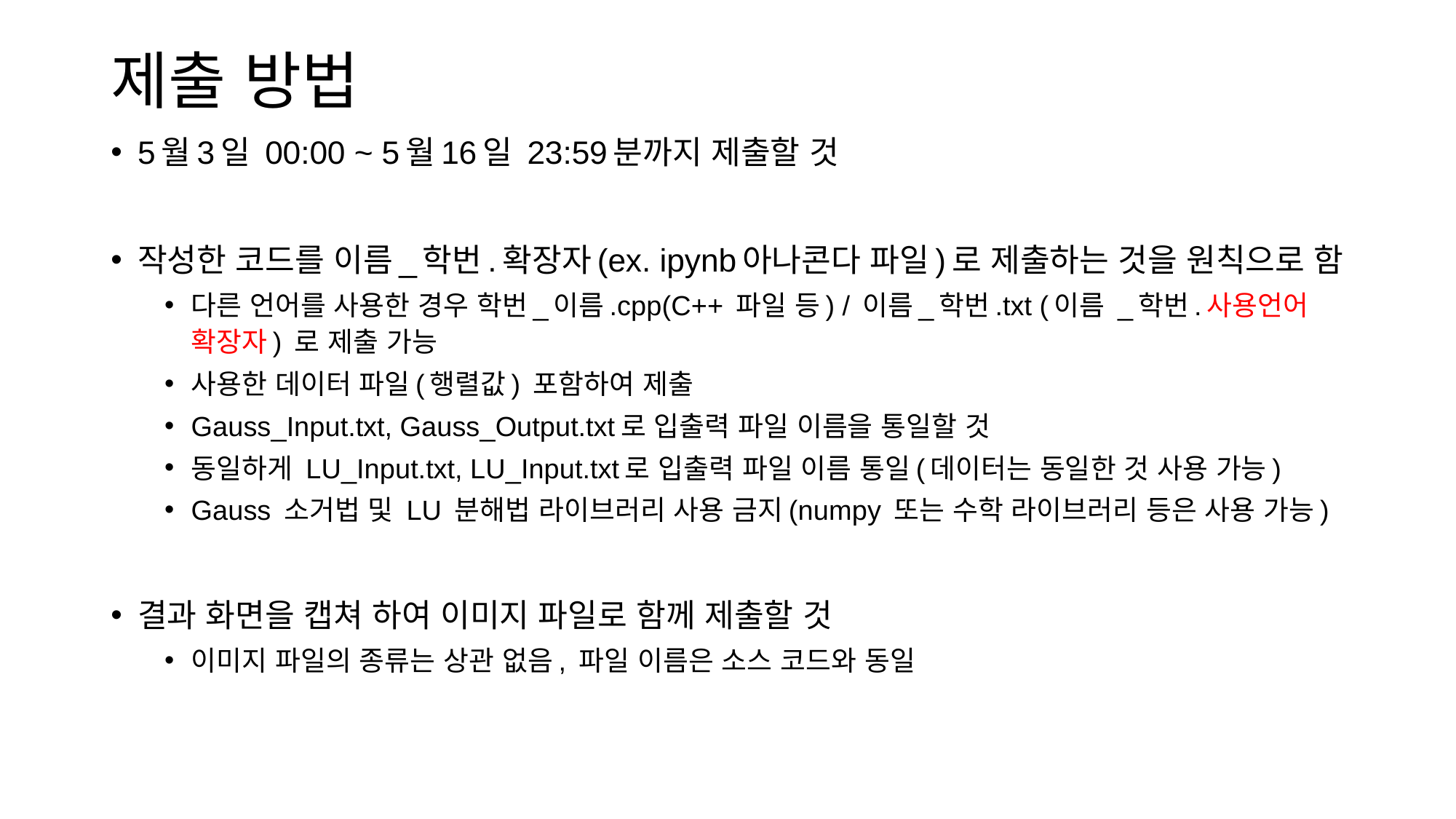

# 제출 방법
5월3일 00:00 ~ 5월16일 23:59분까지 제출할 것

작성한 코드를 이름_학번.확장자(ex. ipynb아나콘다 파일)로 제출하는 것을 원칙으로 함
다른 언어를 사용한 경우 학번_이름.cpp(C++ 파일 등) / 이름_학번.txt (이름 _학번.사용언어 확장자) 로 제출 가능
사용한 데이터 파일(행렬값) 포함하여 제출
Gauss_Input.txt, Gauss_Output.txt로 입출력 파일 이름을 통일할 것
동일하게 LU_Input.txt, LU_Input.txt로 입출력 파일 이름 통일(데이터는 동일한 것 사용 가능)
Gauss 소거법 및 LU 분해법 라이브러리 사용 금지(numpy 또는 수학 라이브러리 등은 사용 가능)

결과 화면을 캡쳐 하여 이미지 파일로 함께 제출할 것
이미지 파일의 종류는 상관 없음, 파일 이름은 소스 코드와 동일